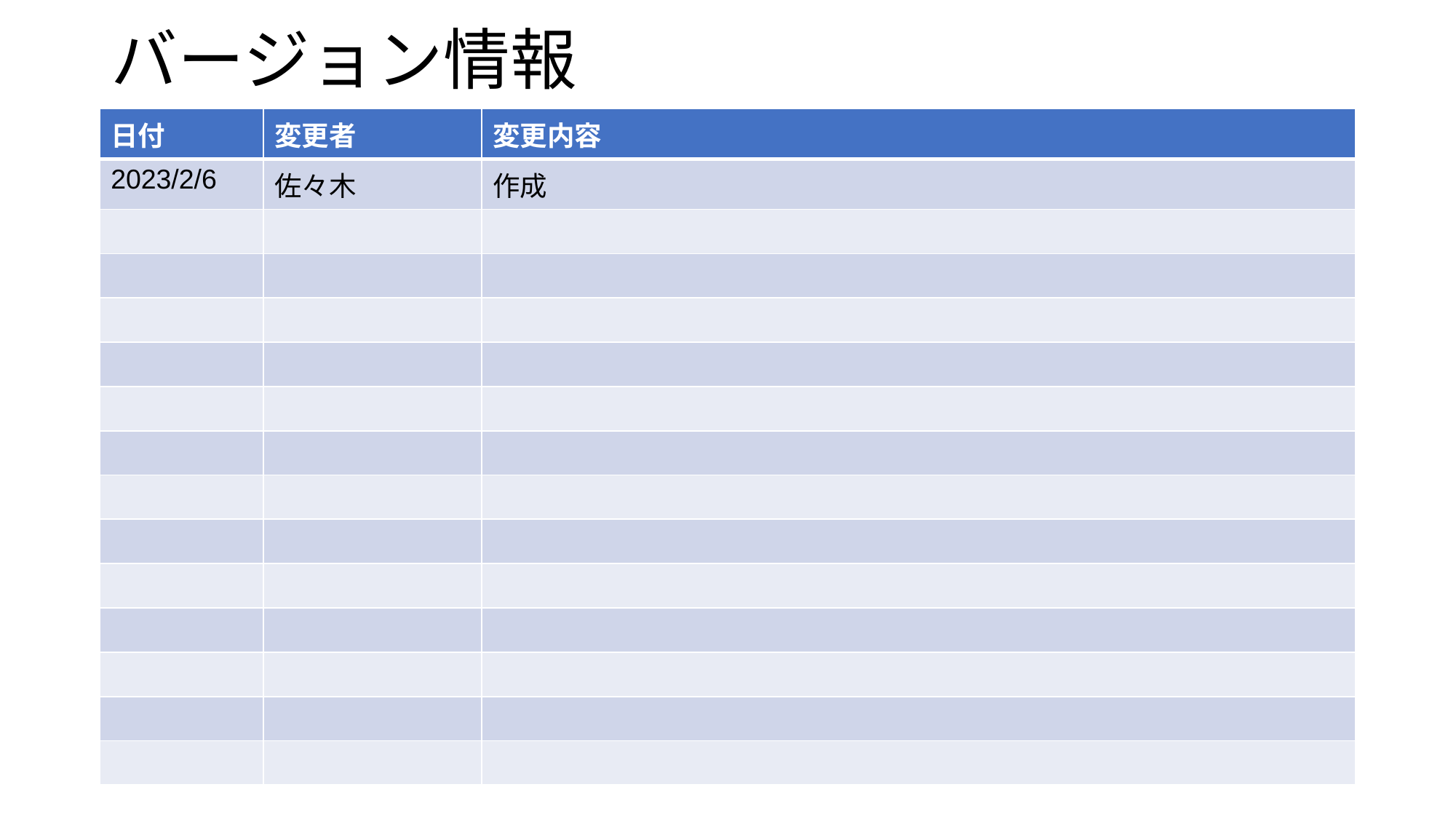

# バージョン情報
| 日付 | 変更者 | 変更内容 |
| --- | --- | --- |
| 2023/2/6 | 佐々木 | 作成 |
|  |  |  |
|  |  |  |
|  |  |  |
|  |  |  |
|  |  |  |
|  |  |  |
|  |  |  |
|  |  |  |
|  |  |  |
|  |  |  |
|  |  |  |
|  |  |  |
|  |  |  |